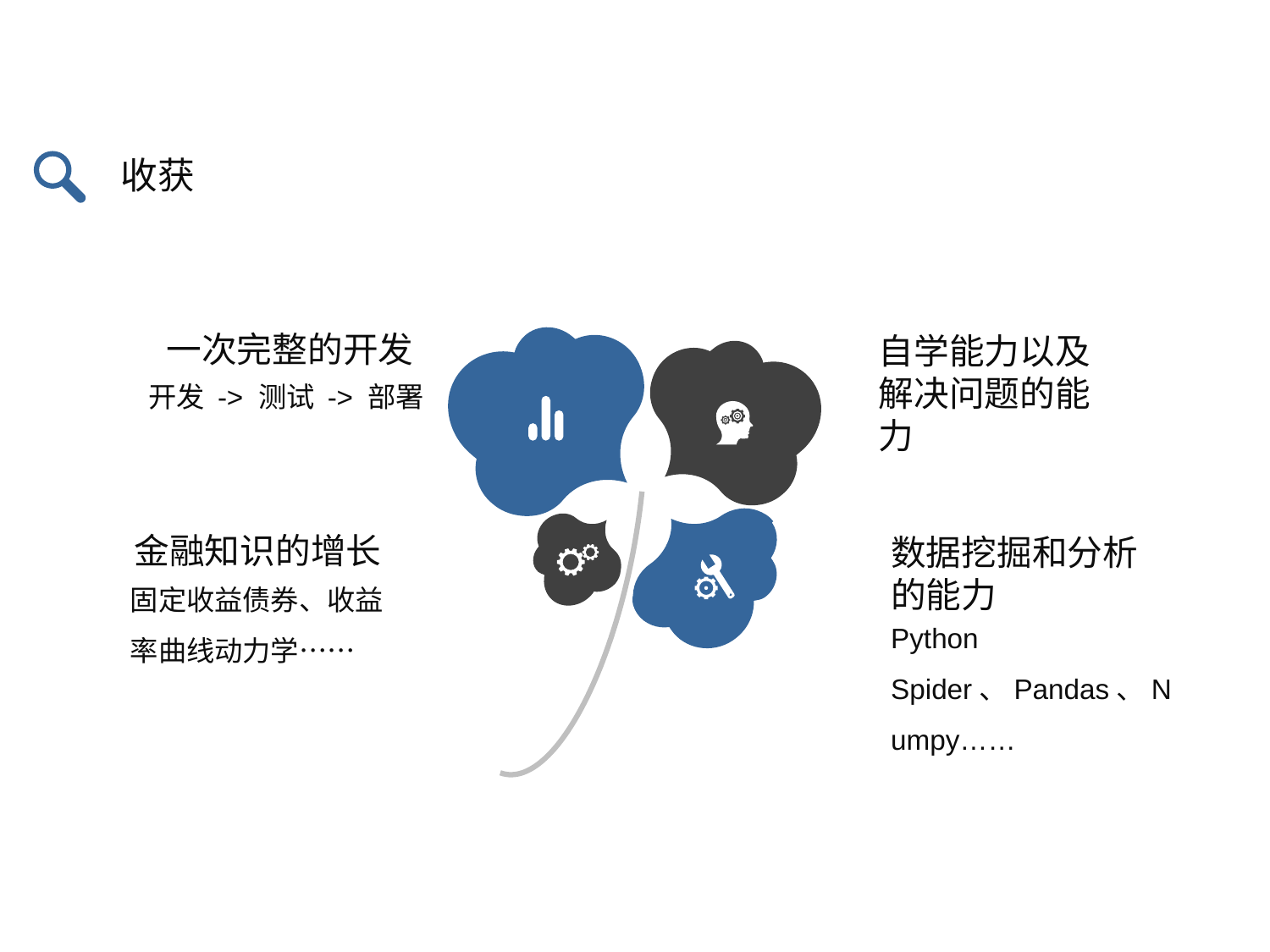

收获

一次完整的开发
自学能力以及解决问题的能力

开发 -> 测试 -> 部署

金融知识的增长
数据挖掘和分析的能力

固定收益债券、收益率曲线动力学……
Python Spider、Pandas、Numpy……